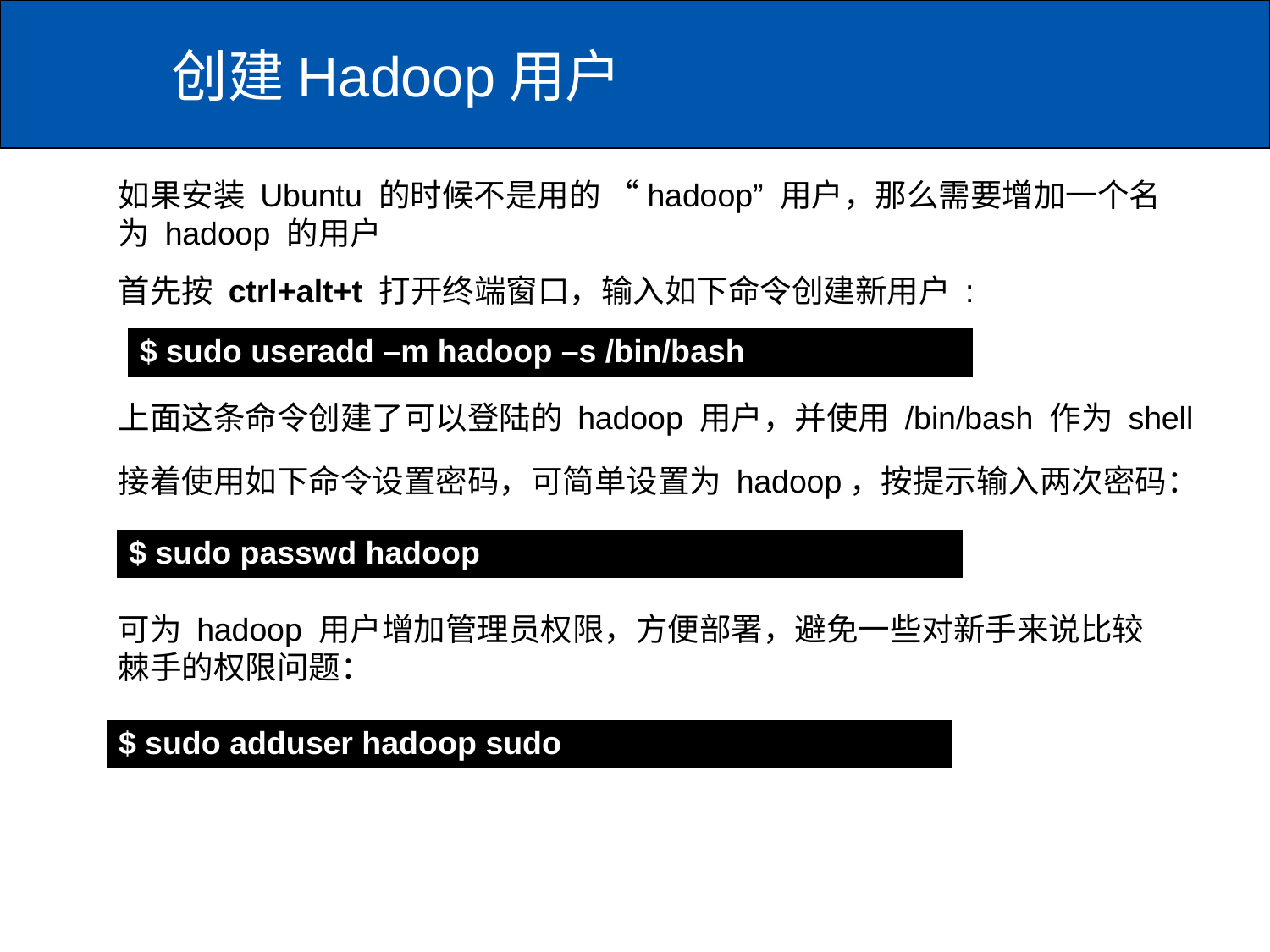

# 创建Hadoop用户
如果安装 Ubuntu 的时候不是用的 “hadoop” 用户，那么需要增加一个名为 hadoop 的用户
首先按 ctrl+alt+t 打开终端窗口，输入如下命令创建新用户 :
| $ sudo useradd –m hadoop –s /bin/bash |
| --- |
上面这条命令创建了可以登陆的 hadoop 用户，并使用 /bin/bash 作为 shell
接着使用如下命令设置密码，可简单设置为 hadoop，按提示输入两次密码：
| $ sudo passwd hadoop |
| --- |
可为 hadoop 用户增加管理员权限，方便部署，避免一些对新手来说比较棘手的权限问题：
| $ sudo adduser hadoop sudo |
| --- |